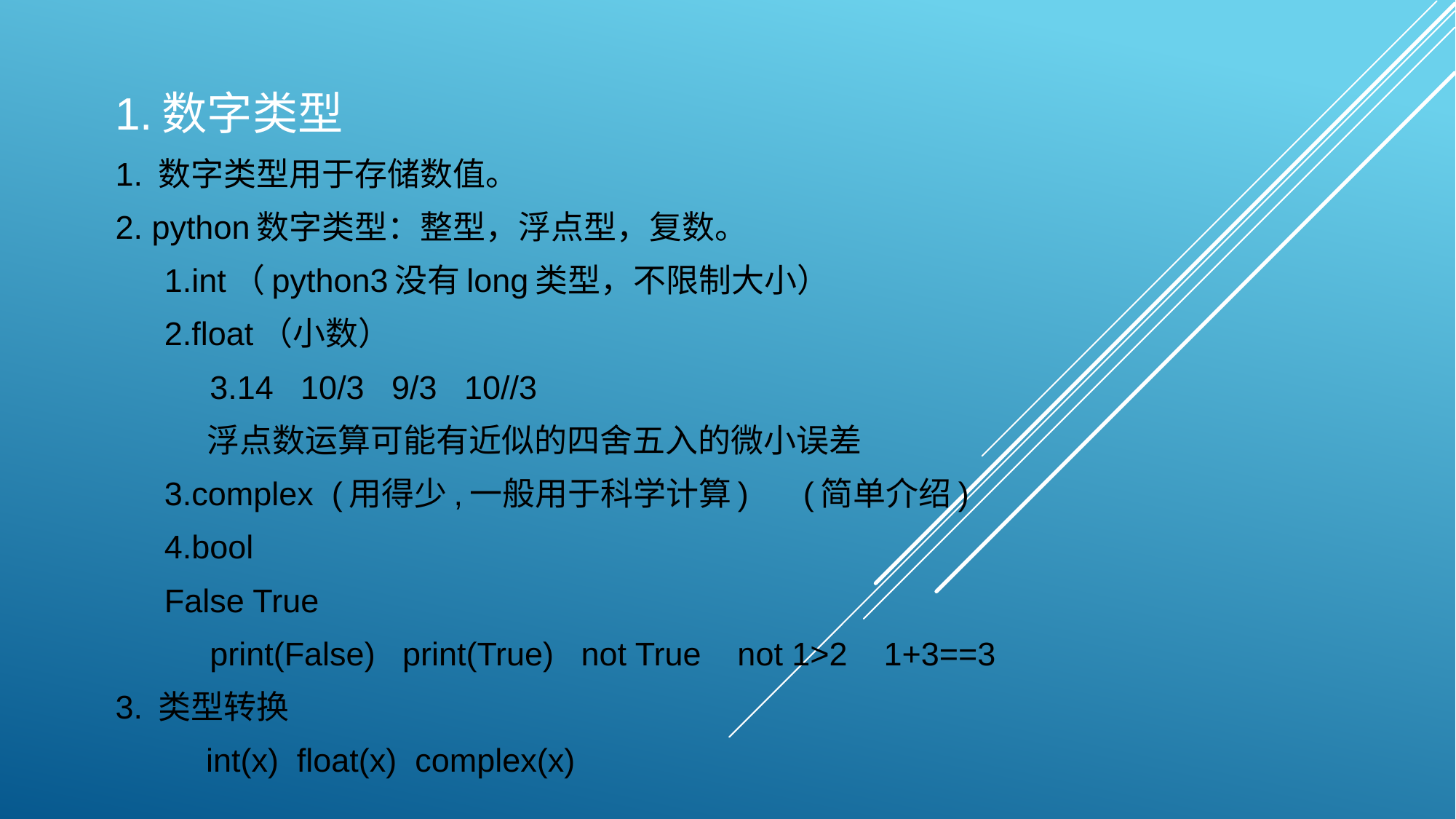

1.数字类型
1. 数字类型用于存储数值。
2. python数字类型：整型，浮点型，复数。
1.int（python3没有long类型，不限制大小）
2.float（小数）
     3.14   10/3   9/3   10//3
     浮点数运算可能有近似的四舍五入的微小误差
3.complex  (用得少,一般用于科学计算)      (简单介绍)
4.bool
False True
     print(False)   print(True)   not True    not 1>2    1+3==3
3. 类型转换
	int(x)  float(x)  complex(x)